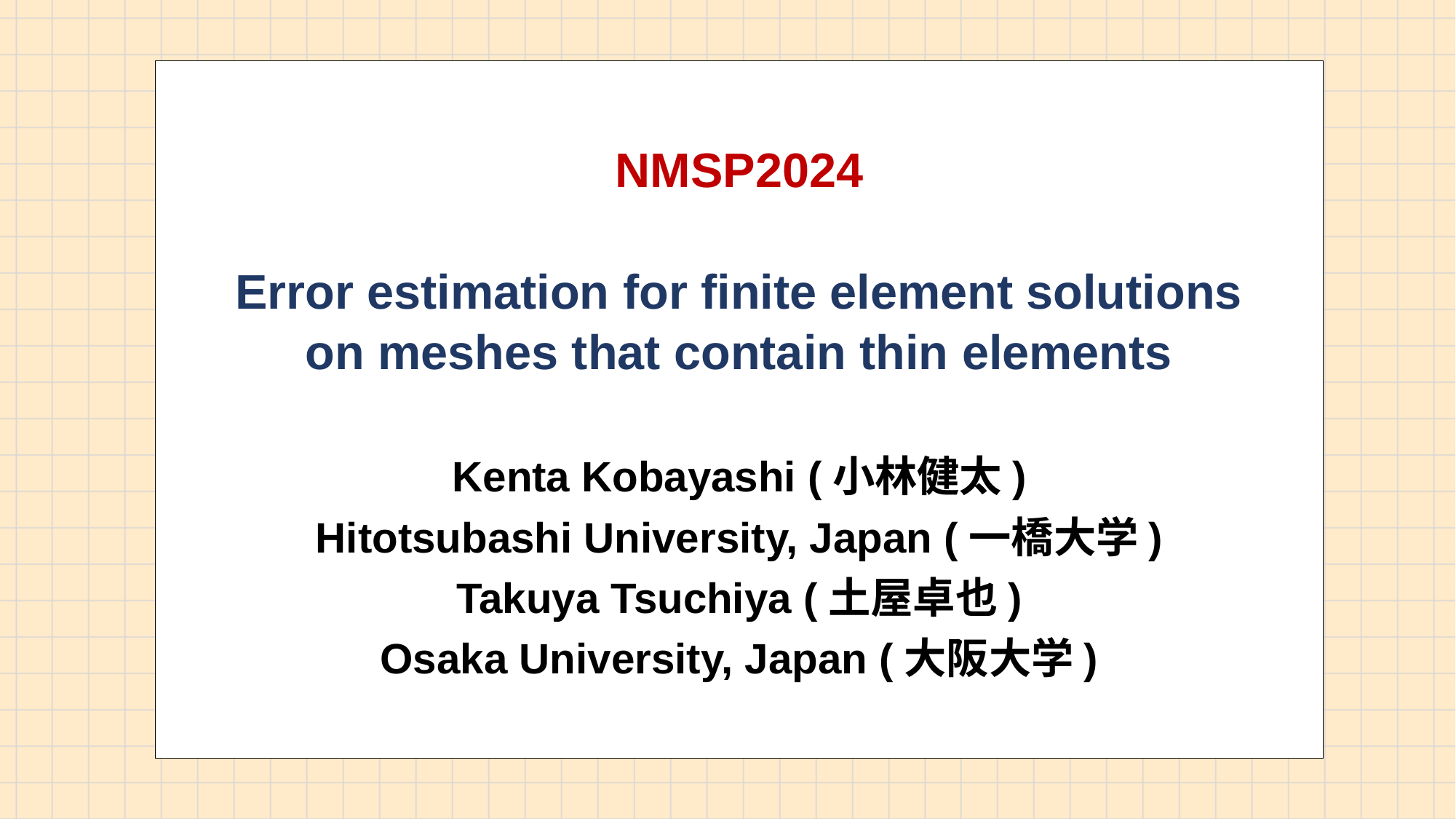

# NMSP2024 Error estimation for finite element solutions on meshes that contain thin elements Kenta Kobayashi (小林健太) Hitotsubashi University, Japan (一橋大学) Takuya Tsuchiya (土屋卓也) Osaka University, Japan (大阪大学)